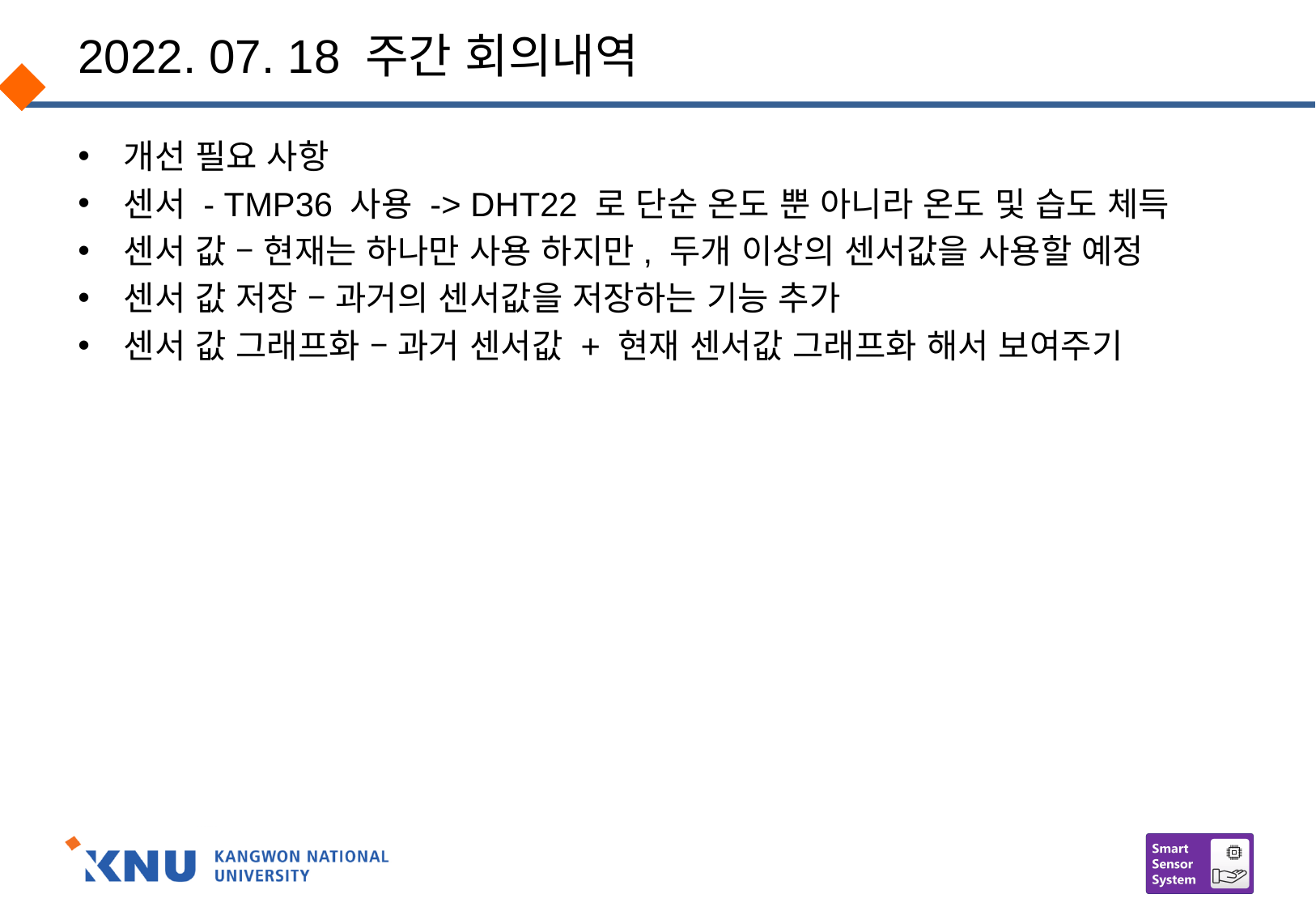

# 2022. 07. 18 주간 회의내역
개선 필요 사항
센서 - TMP36 사용 -> DHT22 로 단순 온도 뿐 아니라 온도 및 습도 체득
센서 값 – 현재는 하나만 사용 하지만, 두개 이상의 센서값을 사용할 예정
센서 값 저장 – 과거의 센서값을 저장하는 기능 추가
센서 값 그래프화 – 과거 센서값 + 현재 센서값 그래프화 해서 보여주기